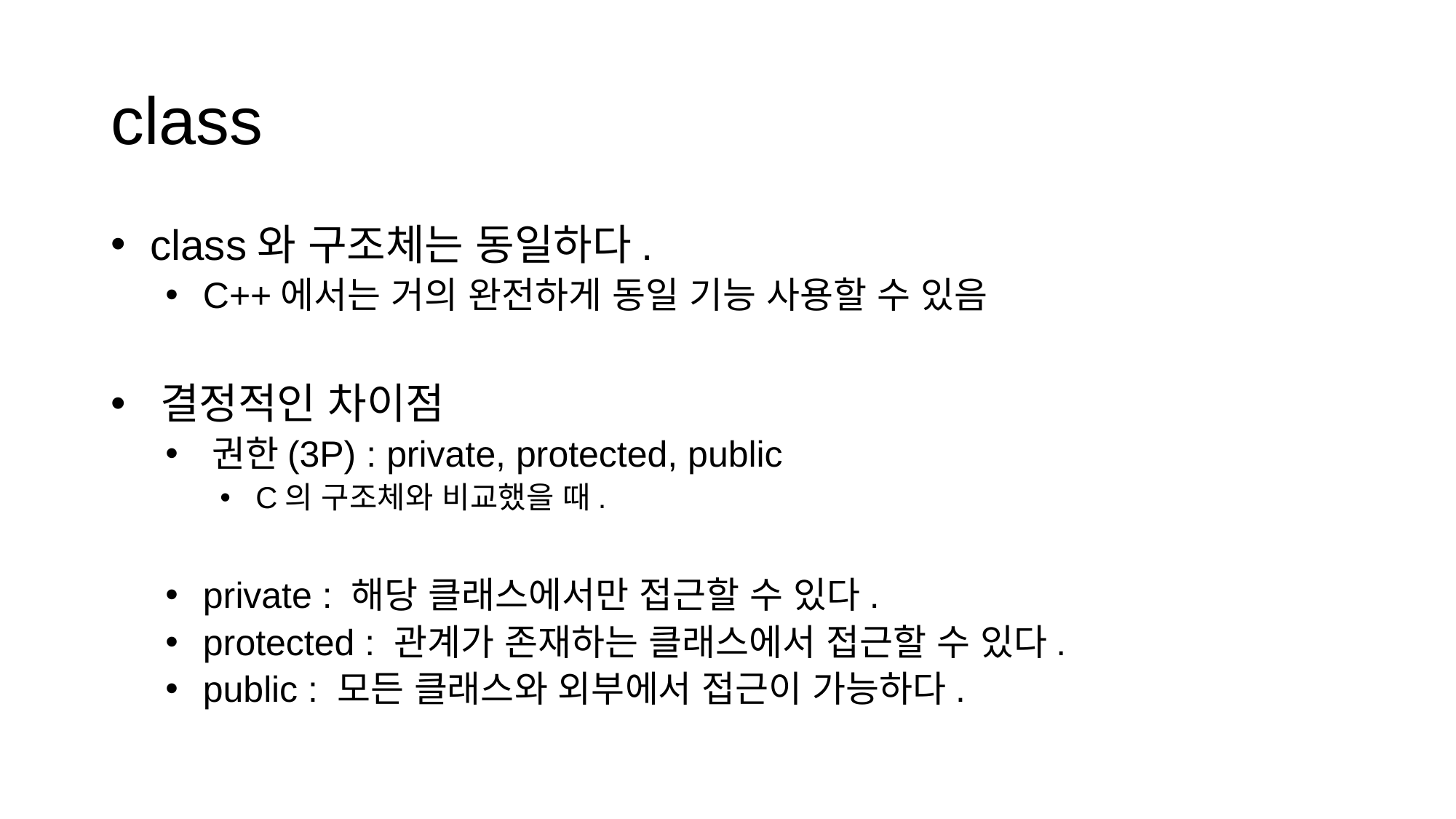

# class
 class와 구조체는 동일하다.
 C++에서는 거의 완전하게 동일 기능 사용할 수 있음

 결정적인 차이점
 권한(3P) : private, protected, public
 C의 구조체와 비교했을 때.

 private : 해당 클래스에서만 접근할 수 있다.
 protected : 관계가 존재하는 클래스에서 접근할 수 있다.
 public : 모든 클래스와 외부에서 접근이 가능하다.